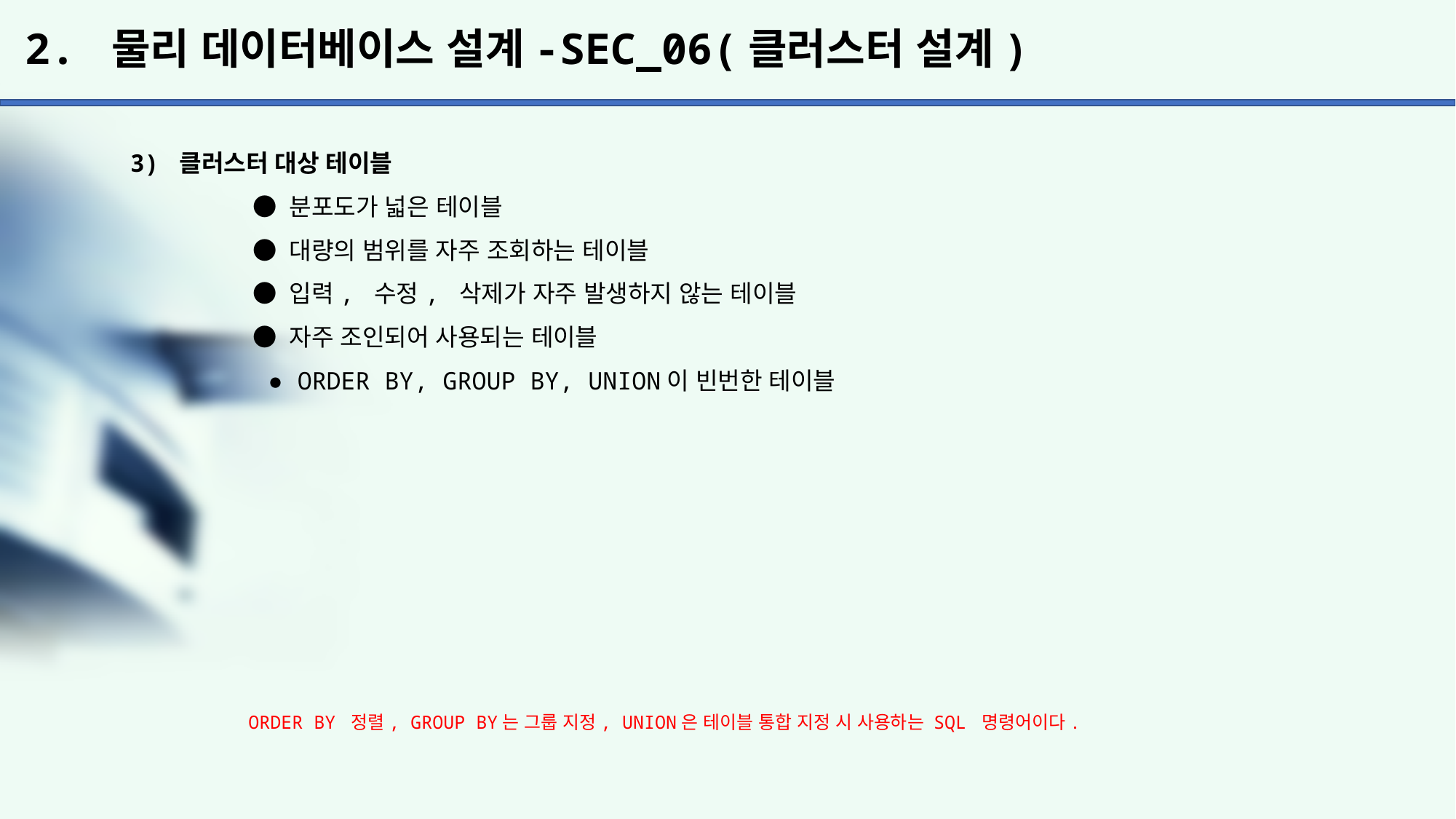

# 2. 물리 데이터베이스 설계-SEC_06(클러스터 설계)
3) 클러스터 대상 테이블
	  ● 분포도가 넓은 테이블
	  ● 대량의 범위를 자주 조회하는 테이블
	  ● 입력, 수정, 삭제가 자주 발생하지 않는 테이블
	  ● 자주 조인되어 사용되는 테이블
	  ● ORDER BY, GROUP BY, UNION이 빈번한 테이블
ORDER BY 정렬, GROUP BY는 그룹 지정, UNION은 테이블 통합 지정 시 사용하는 SQL 명령어이다.